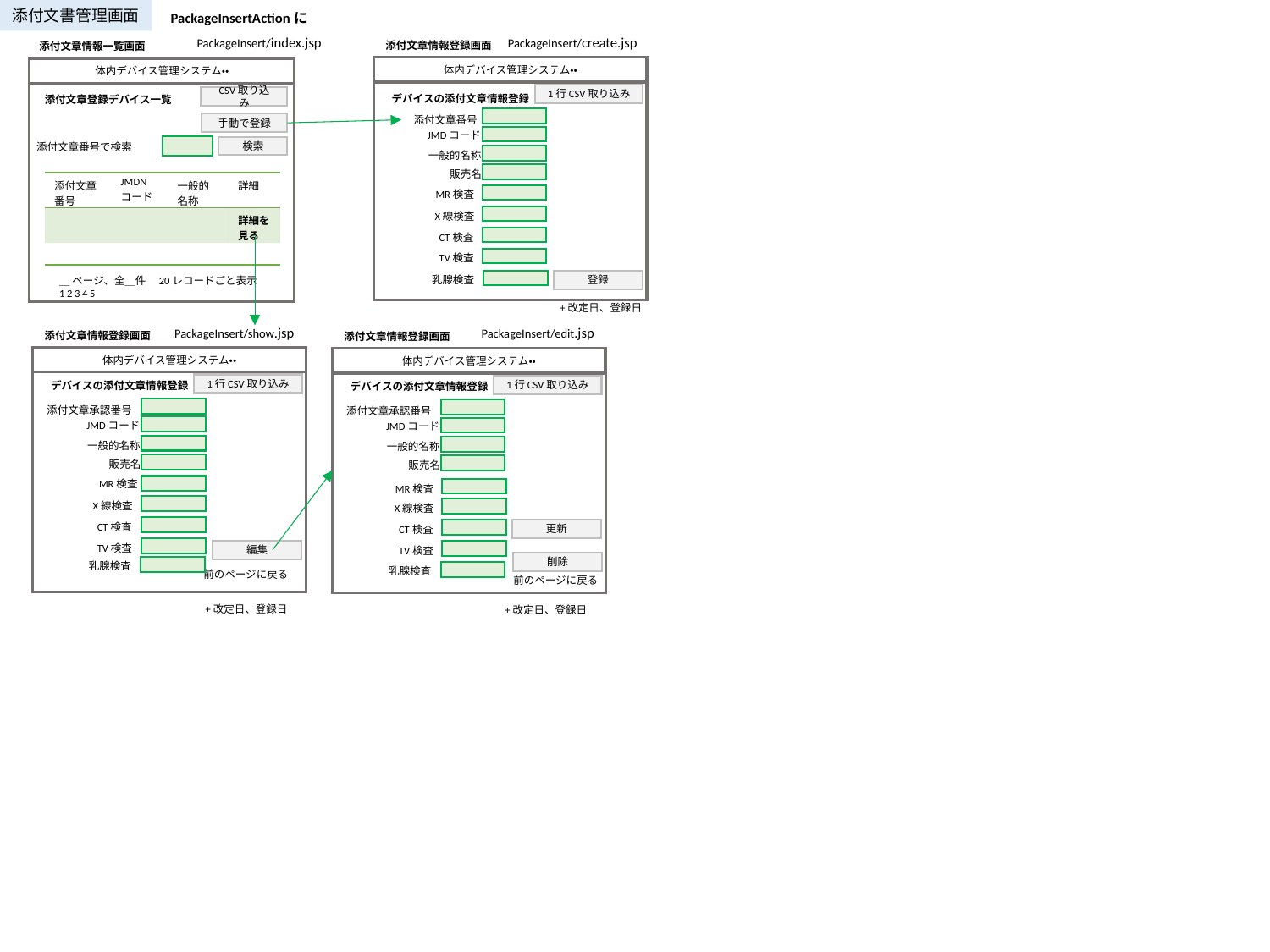

添付文書管理画面
PackageInsertActionに
PackageInsert/index.jsp
PackageInsert/create.jsp
添付文章情報登録画面

体内デバイス管理システム・・
1行CSV取り込み
デバイスの添付文章情報登録
添付文章番号

JMDコード

一般的名称

販売名

MR検査

登録
+改定日、登録日
添付文章情報一覧画面

体内デバイス管理システム・・
添付文章登録デバイス一覧
CSV取り込み
手動で登録
添付文章番号で検索

検索
| 添付文章番号 | JMDN コード | 一般的 名称 | 詳細 |
| --- | --- | --- | --- |
|  |  |  | 詳細を見る |
|  |  |  |  |
X線検査

CT検査

TV検査

乳腺検査
＿ ページ、全＿件　20レコードごと表示
1 2 3 4 5

PackageInsert/show.jsp
PackageInsert/edit.jsp
添付文章情報登録画面

体内デバイス管理システム・・
デバイスの添付文章情報登録
1行CSV取り込み
添付文章承認番号

JMDコード

一般的名称

販売名

MR検査

編集
+改定日、登録日
添付文章情報登録画面

体内デバイス管理システム・・
デバイスの添付文章情報登録
1行CSV取り込み
添付文章承認番号

JMDコード

一般的名称

販売名

更新
+改定日、登録日
MR検査

X線検査
X線検査

CT検査
CT検査

TV検査
TV検査

削除
乳腺検査

乳腺検査
前のページに戻る

前のページに戻る